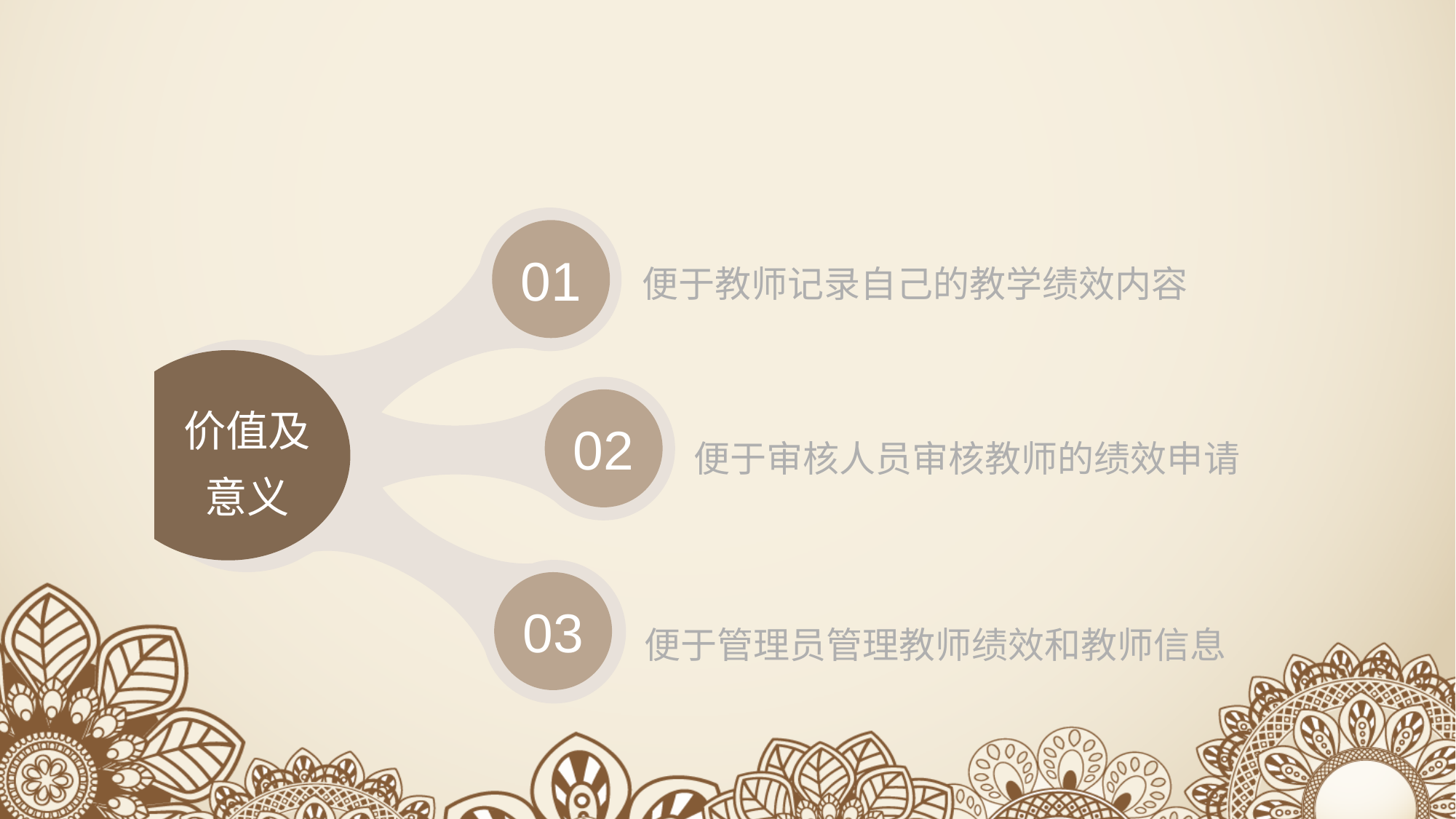

便于教师记录自己的教学绩效内容
01
价值及
意义
02
便于审核人员审核教师的绩效申请
03
便于管理员管理教师绩效和教师信息